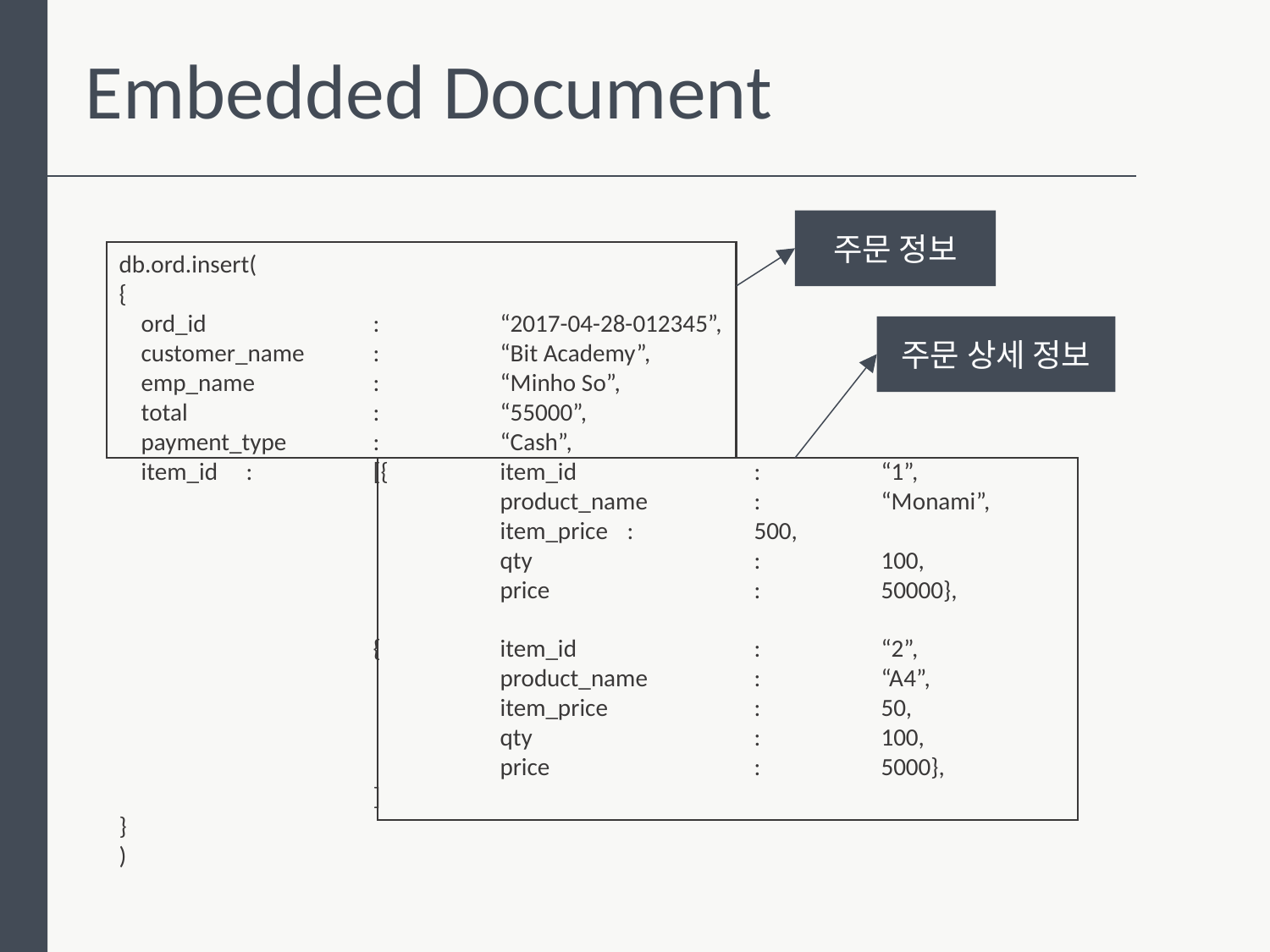

Embedded Document
주문 정보
db.ord.insert(
{
    ord_id		:	“2017-04-28-012345”,
    customer_name	:	“Bit Academy”,
    emp_name	:	“Minho So”,
    total		:	“55000”,
    payment_type	:	“Cash”,
    item_id	:	[{	item_id		:	“1”,
			product_name	:	“Monami”,
			item_price	:	500,
			qty		:	100,
			price		:	50000},

		{	item_id		:	“2”,
			product_name	:	“A4”,
			item_price		:	50,
			qty		:	100,
			price		:	5000},
		]
}
)

주문 상세 정보